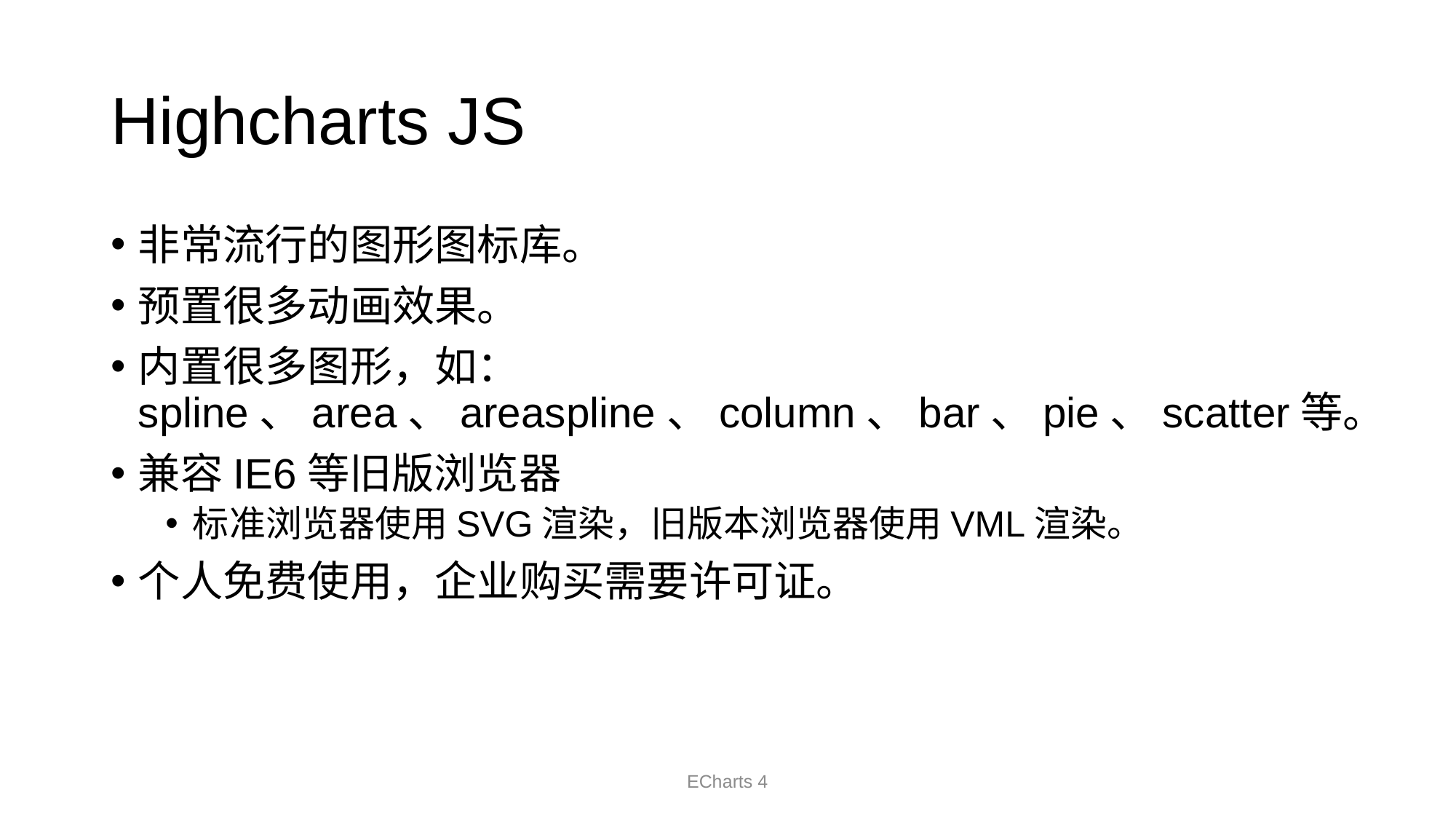

# Highcharts JS
非常流行的图形图标库。
预置很多动画效果。
内置很多图形，如：spline、area、areaspline、column、bar、pie、scatter等。
兼容IE6等旧版浏览器
标准浏览器使用SVG渲染，旧版本浏览器使用VML渲染。
个人免费使用，企业购买需要许可证。

ECharts 4
7